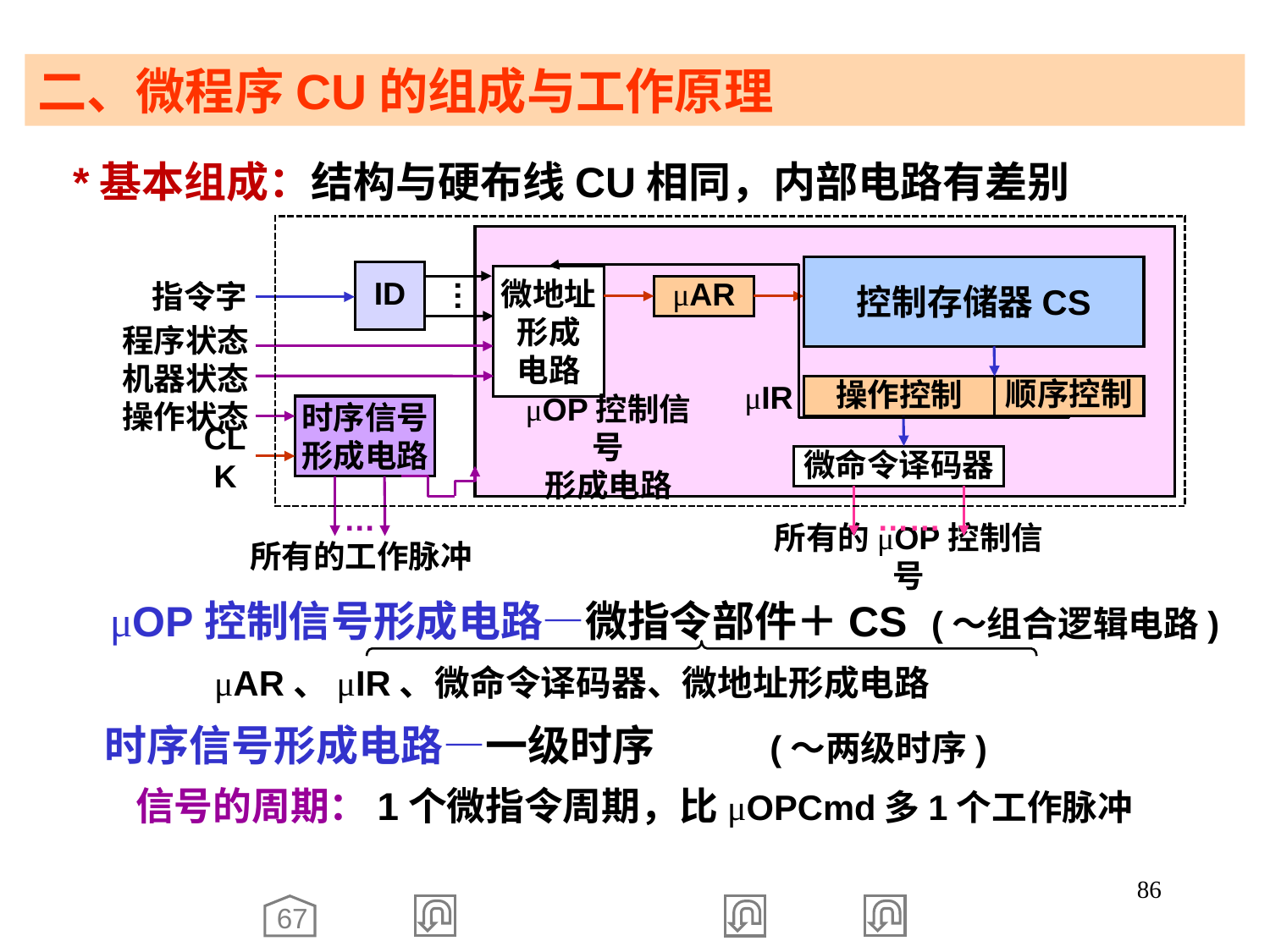

二、微程序CU的组成与工作原理
   *基本组成：结构与硬布线CU相同，内部电路有差别

控制存储器CS
ID
微地址形成
电路
指令字
μAR
…
程序状态
机器状态
顺序控制
μIR
操作控制
操作状态
时序信号形成电路
μOP控制信号
形成电路
CLK
微命令译码器
…
……
所有的工作脉冲
所有的μOP控制信号

      μOP控制信号形成电路—微指令部件＋CS  (～组合逻辑电路)
                  μAR、μIR、微命令译码器、微地址形成电路
      时序信号形成电路—一级时序           (～两级时序)
          信号的周期：1个微指令周期，比μOPCmd多1个工作脉冲
86

67